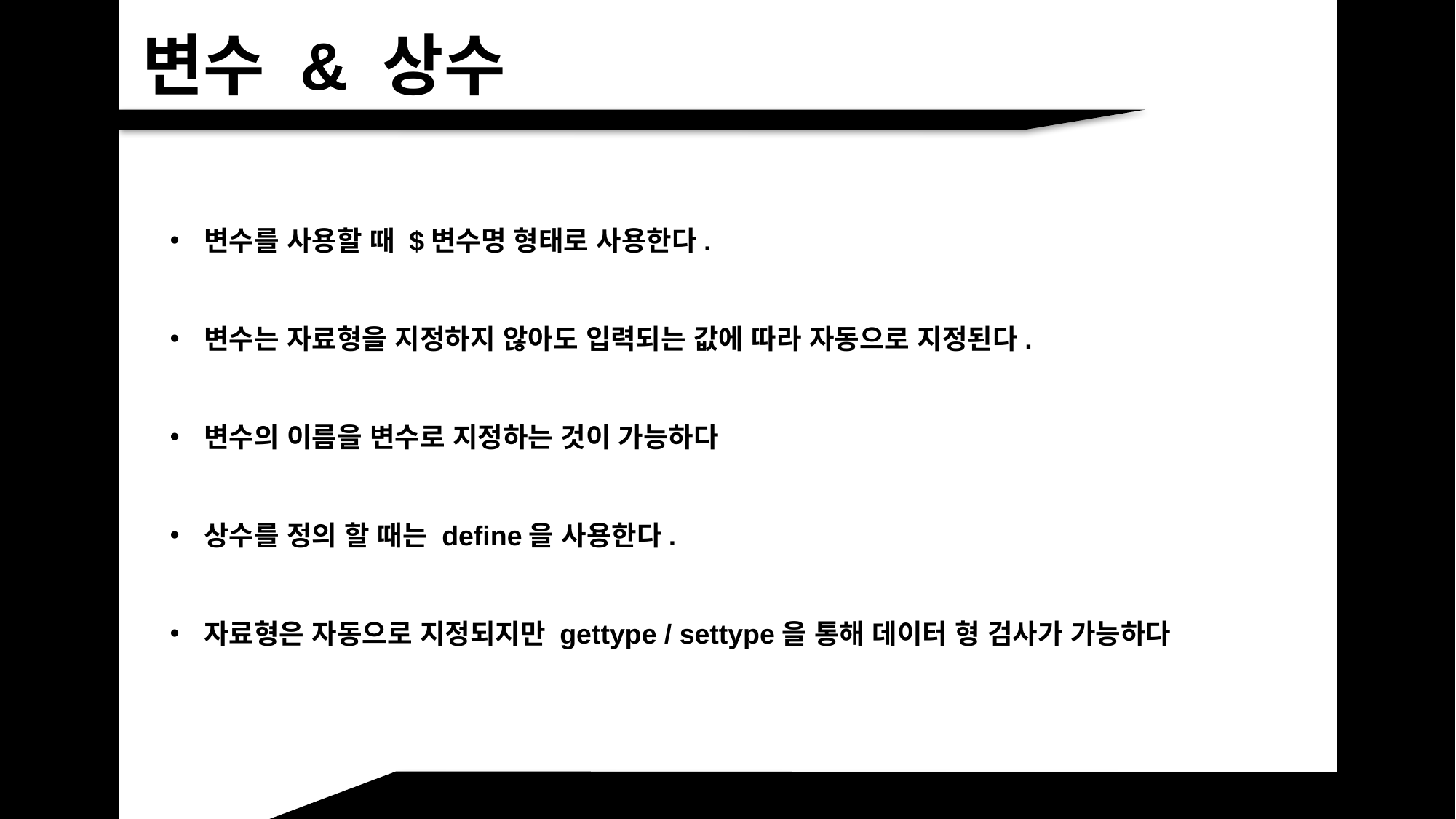

변수 & 상수

변수를 사용할 때 $변수명 형태로 사용한다.

변수는 자료형을 지정하지 않아도 입력되는 값에 따라 자동으로 지정된다.

변수의 이름을 변수로 지정하는 것이 가능하다

상수를 정의 할 때는 define을 사용한다.

자료형은 자동으로 지정되지만 gettype / settype을 통해 데이터 형 검사가 가능하다